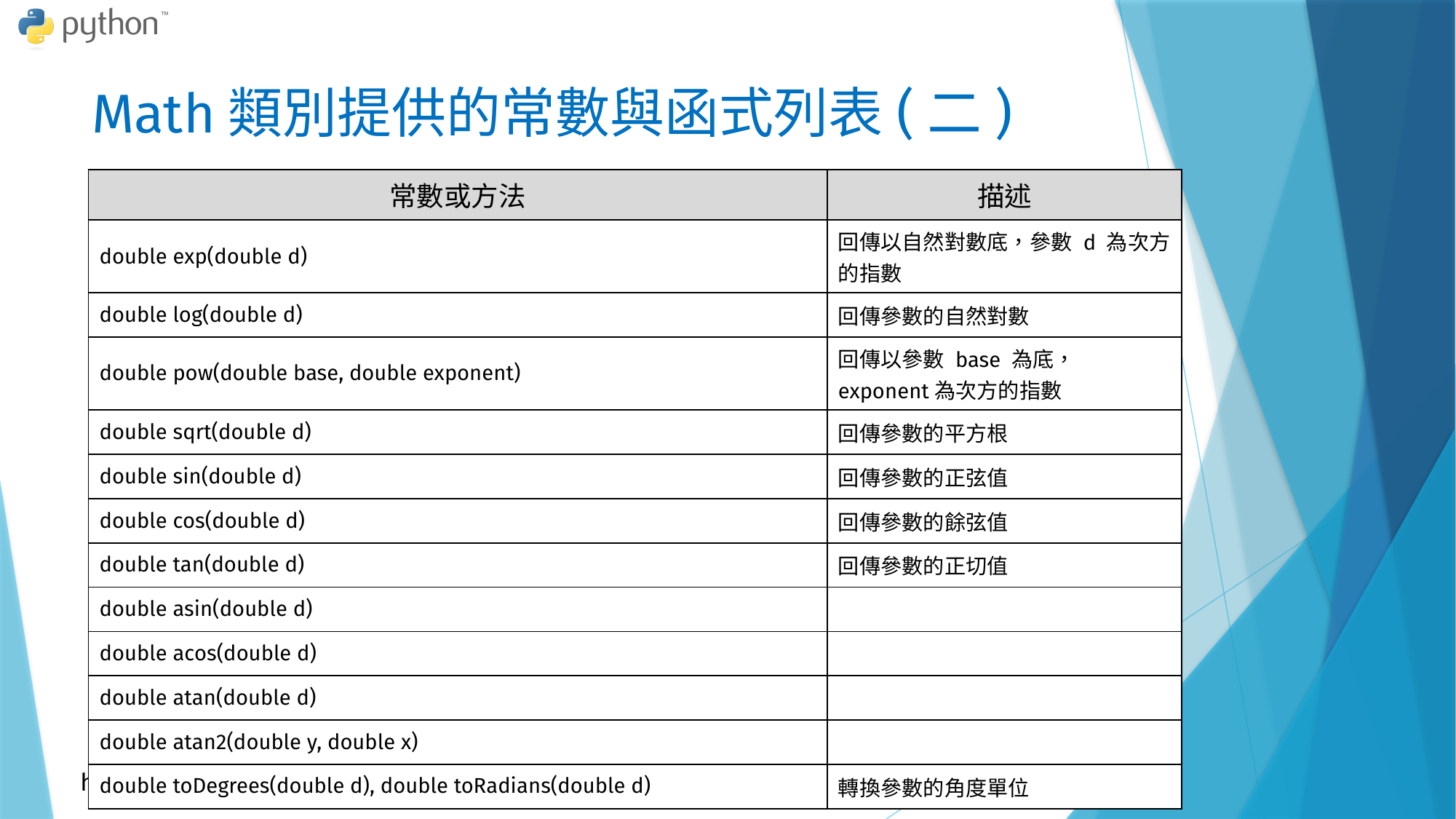

# Math類別提供的常數與函式列表(二)
| 常數或方法 | 描述 |
| --- | --- |
| double exp(double d) | 回傳以自然對數底，參數 d 為次方的指數 |
| double log(double d) | 回傳參數的自然對數 |
| double pow(double base, double exponent) | 回傳以參數 base 為底， exponent為次方的指數 |
| double sqrt(double d) | 回傳參數的平方根 |
| double sin(double d) | 回傳參數的正弦值 |
| double cos(double d) | 回傳參數的餘弦值 |
| double tan(double d) | 回傳參數的正切值 |
| double asin(double d) |  |
| double acos(double d) |  |
| double atan(double d) |  |
| double atan2(double y, double x) |  |
| double toDegrees(double d), double toRadians(double d) | 轉換參數的角度單位 |